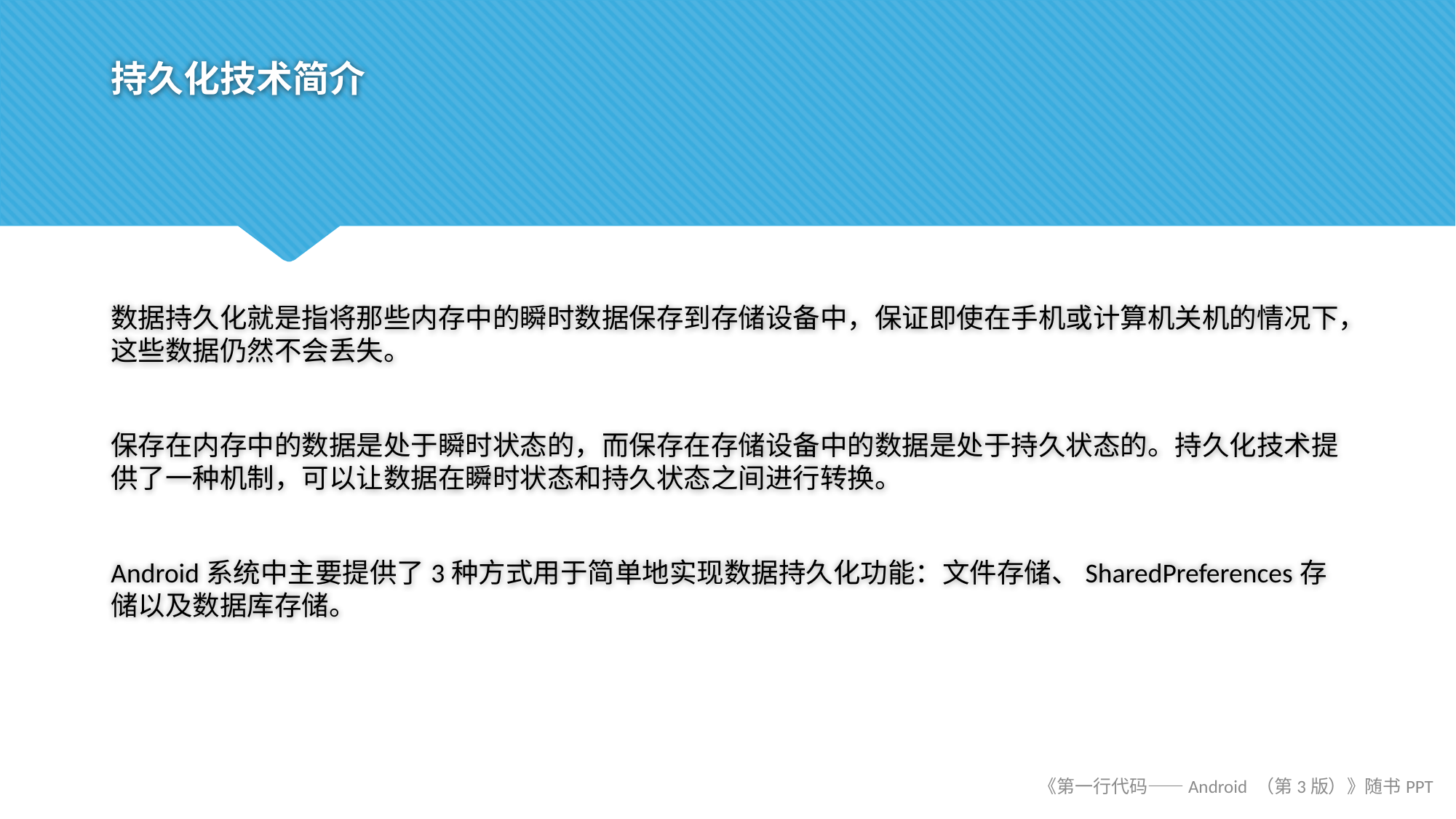

# 持久化技术简介
数据持久化就是指将那些内存中的瞬时数据保存到存储设备中，保证即使在手机或计算机关机的情况下，这些数据仍然不会丢失。

保存在内存中的数据是处于瞬时状态的，而保存在存储设备中的数据是处于持久状态的。持久化技术提供了一种机制，可以让数据在瞬时状态和持久状态之间进行转换。

Android系统中主要提供了3种方式用于简单地实现数据持久化功能：文件存储、SharedPreferences存储以及数据库存储。